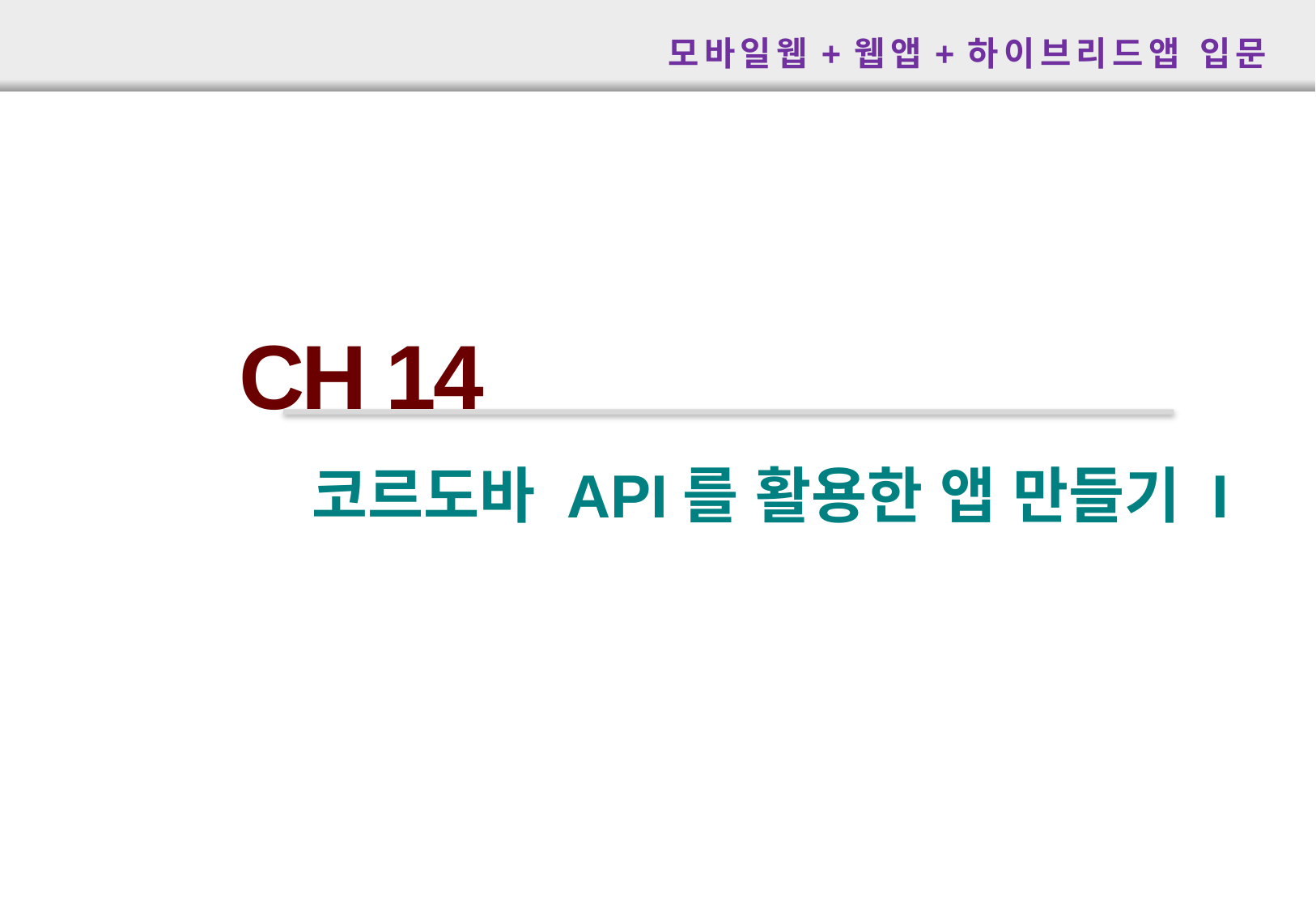

모바일웹+웹앱+하이브리드앱 입문
CH 14

코르도바 API를 활용한 앱 만들기 I